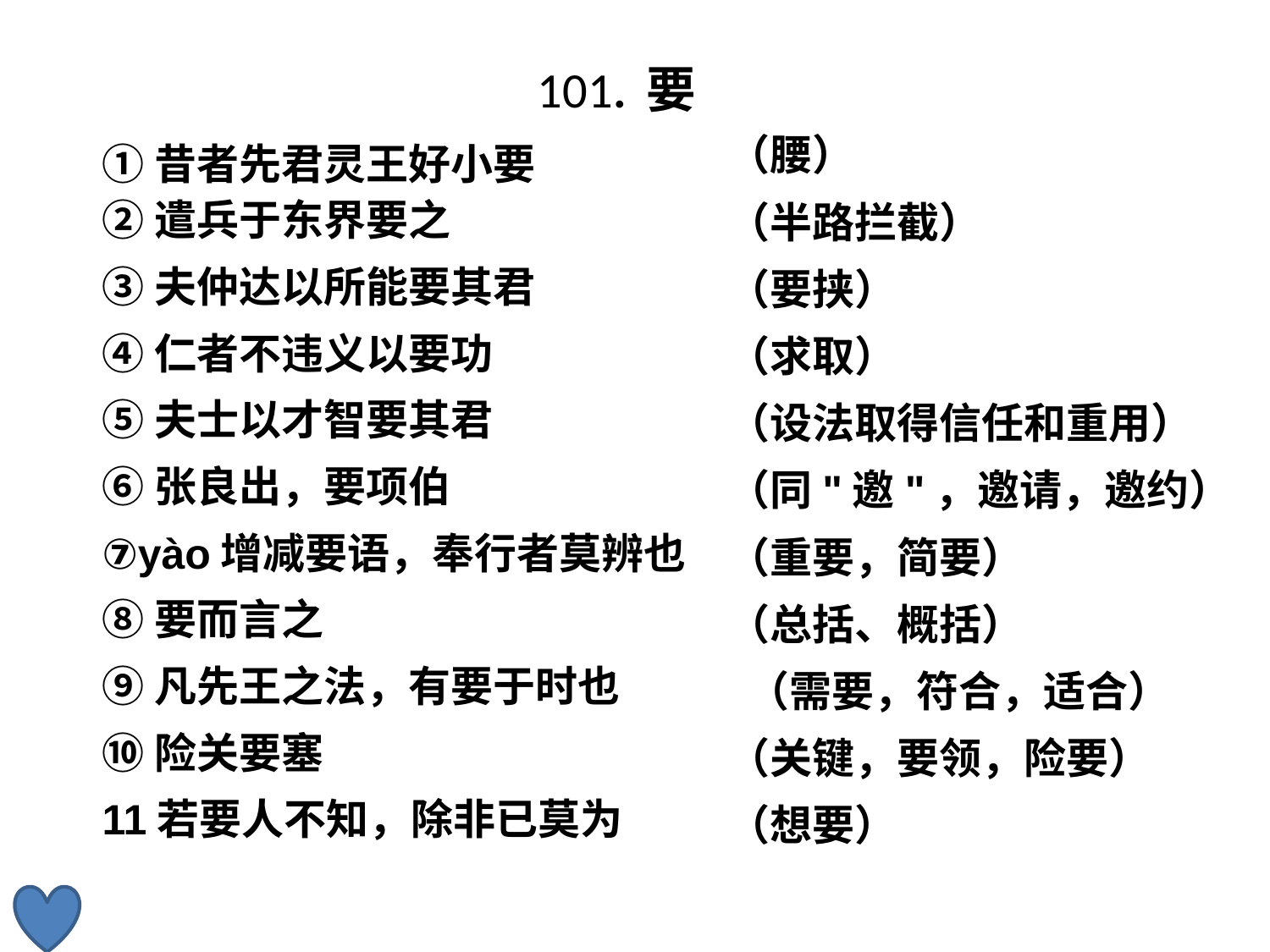

# 101. 要
（腰）
（半路拦截）
（要挟）
（求取）
（设法取得信任和重用）
（同"邀"，邀请，邀约）
（重要，简要）
（总括、概括）
 （需要，符合，适合）
（关键，要领，险要）
（想要）

①昔者先君灵王好小要
②遣兵于东界要之
③夫仲达以所能要其君
④仁者不违义以要功
⑤夫士以才智要其君
⑥张良出，要项伯
⑦yào增减要语，奉行者莫辨也
⑧要而言之
⑨凡先王之法，有要于时也
⑩险关要塞
11若要人不知，除非已莫为